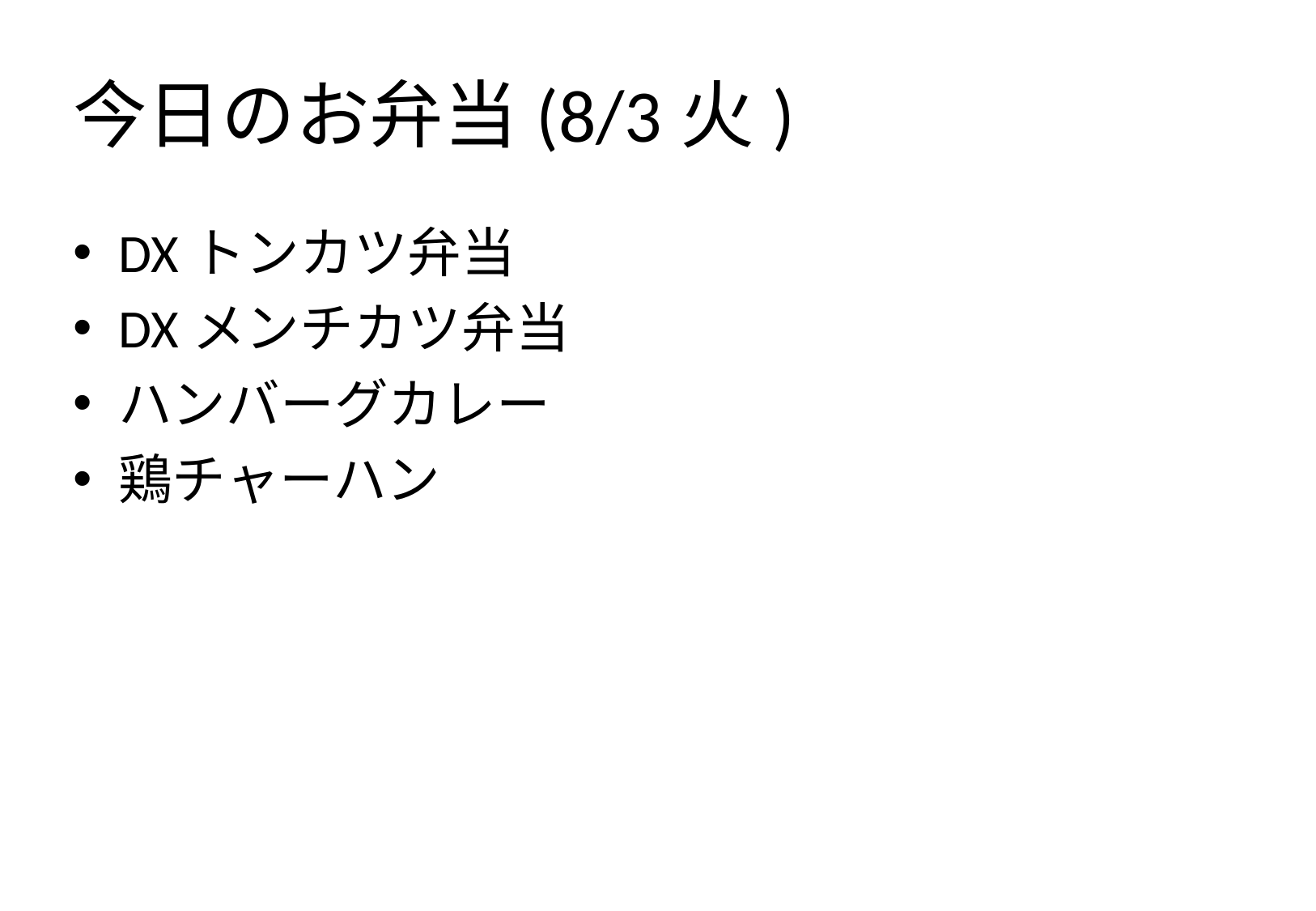

# 今日のお弁当(8/3火)
DXトンカツ弁当
DXメンチカツ弁当
ハンバーグカレー
鶏チャーハン